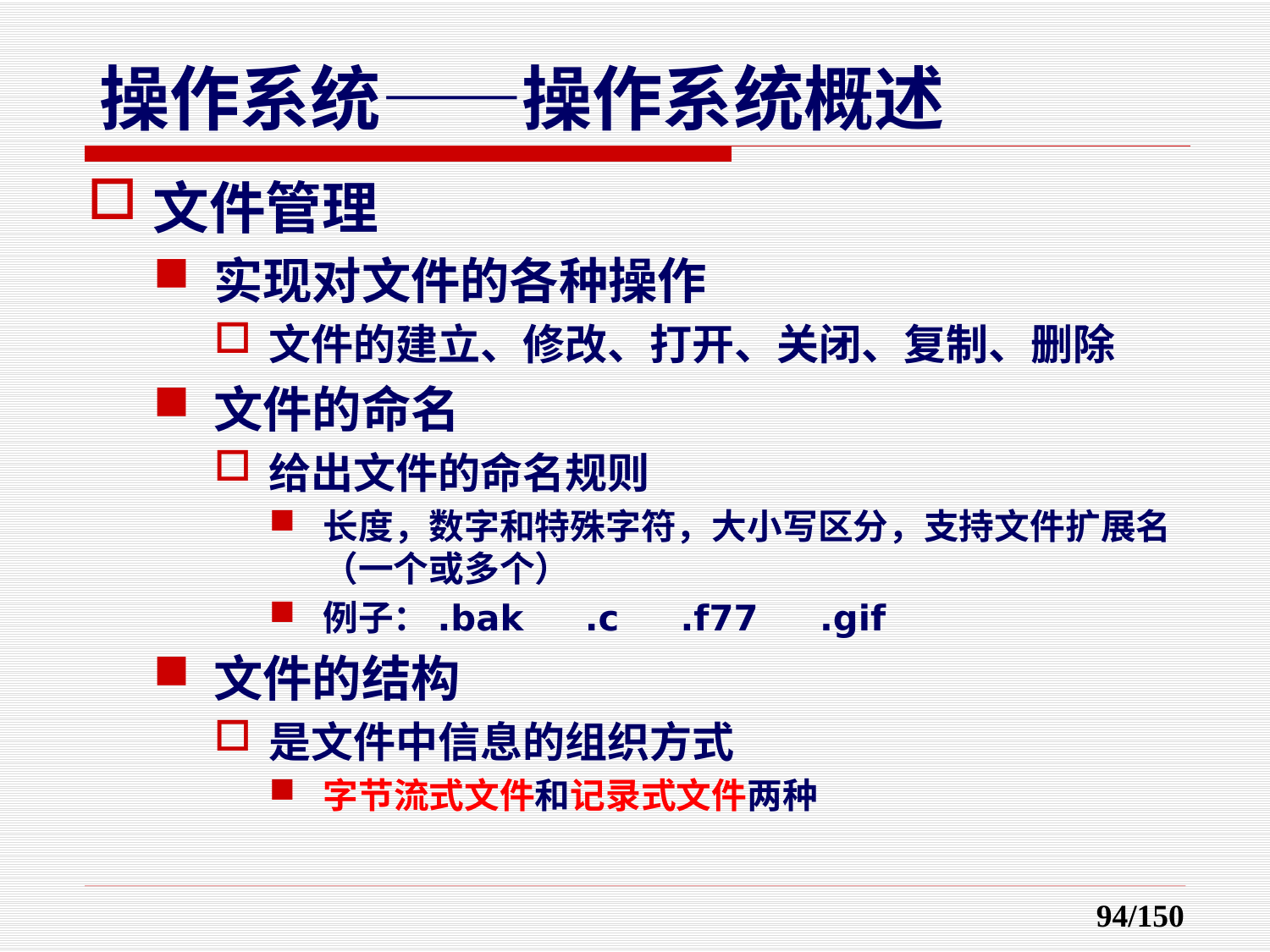

文件管理
实现对文件的各种操作
文件的建立、修改、打开、关闭、复制、删除
文件的命名
给出文件的命名规则
长度，数字和特殊字符，大小写区分，支持文件扩展名（一个或多个）
例子：.bak     .c     .f77     .gif
文件的结构
是文件中信息的组织方式
字节流式文件和记录式文件两种